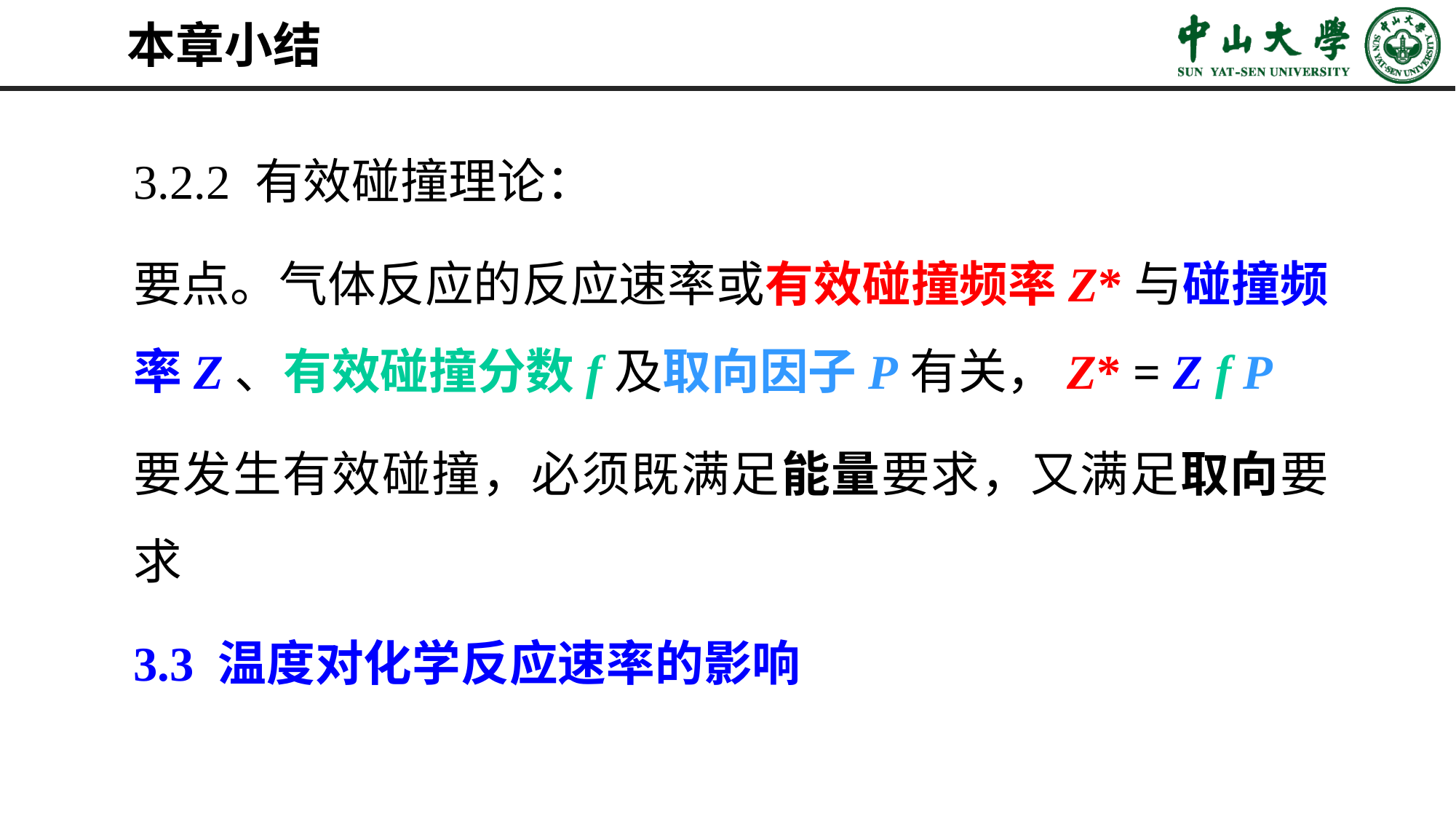

# 本章小结
3.2.2 有效碰撞理论：
要点。气体反应的反应速率或有效碰撞频率Z*与碰撞频率Z、有效碰撞分数f及取向因子P有关，Z* = Z f P
要发生有效碰撞，必须既满足能量要求，又满足取向要求
3.3 温度对化学反应速率的影响